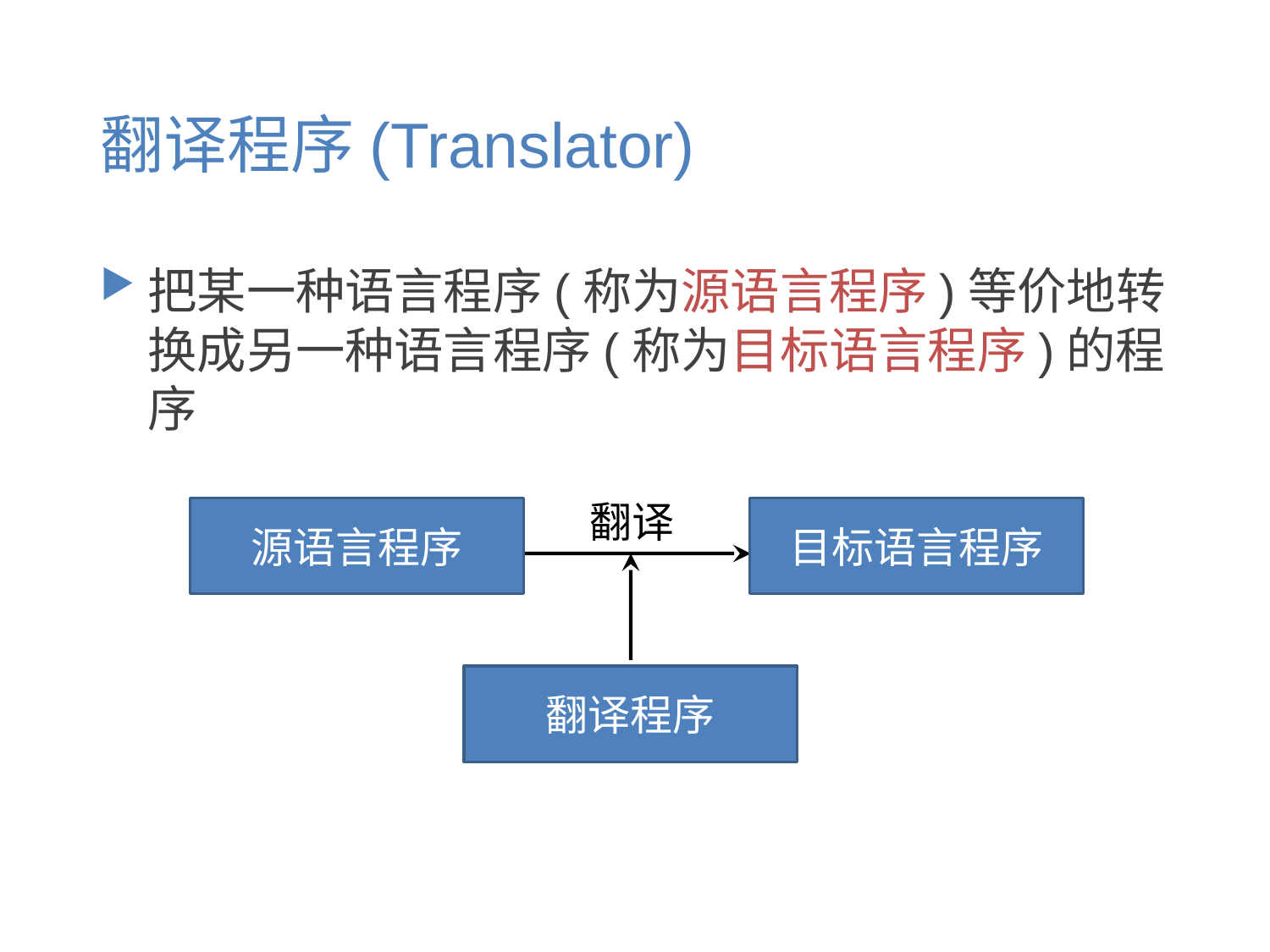

# 翻译程序(Translator)
把某一种语言程序(称为源语言程序)等价地转换成另一种语言程序(称为目标语言程序)的程序

翻译
源语言程序
目标语言程序

翻译程序